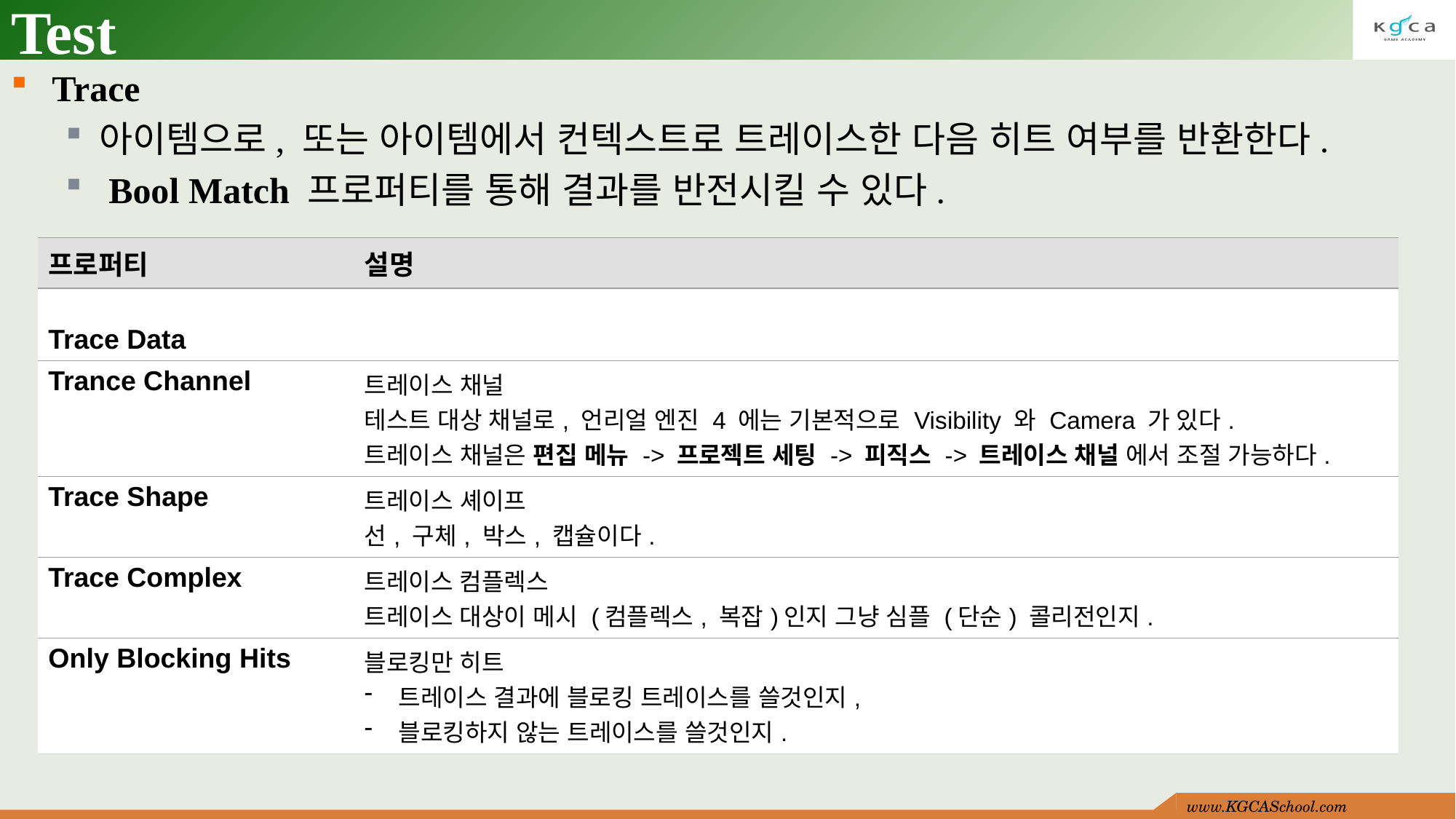

# Test
Trace
아이템으로, 또는 아이템에서 컨텍스트로 트레이스한 다음 히트 여부를 반환한다.
 Bool Match 프로퍼티를 통해 결과를 반전시킬 수 있다.

| 프로퍼티 | 설명 |
| --- | --- |
| Trace Data |  |
| Trance Channel | 트레이스 채널 테스트 대상 채널로, 언리얼 엔진 4 에는 기본적으로 Visibility 와 Camera 가 있다. 트레이스 채널은 편집 메뉴 -> 프로젝트 세팅 -> 피직스 -> 트레이스 채널 에서 조절 가능하다. |
| Trace Shape | 트레이스 셰이프 선, 구체, 박스, 캡슐이다. |
| Trace Complex | 트레이스 컴플렉스 트레이스 대상이 메시 (컴플렉스, 복잡)인지 그냥 심플 (단순) 콜리전인지. |
| Only Blocking Hits | 블로킹만 히트 트레이스 결과에 블로킹 트레이스를 쓸것인지, 블로킹하지 않는 트레이스를 쓸것인지. |